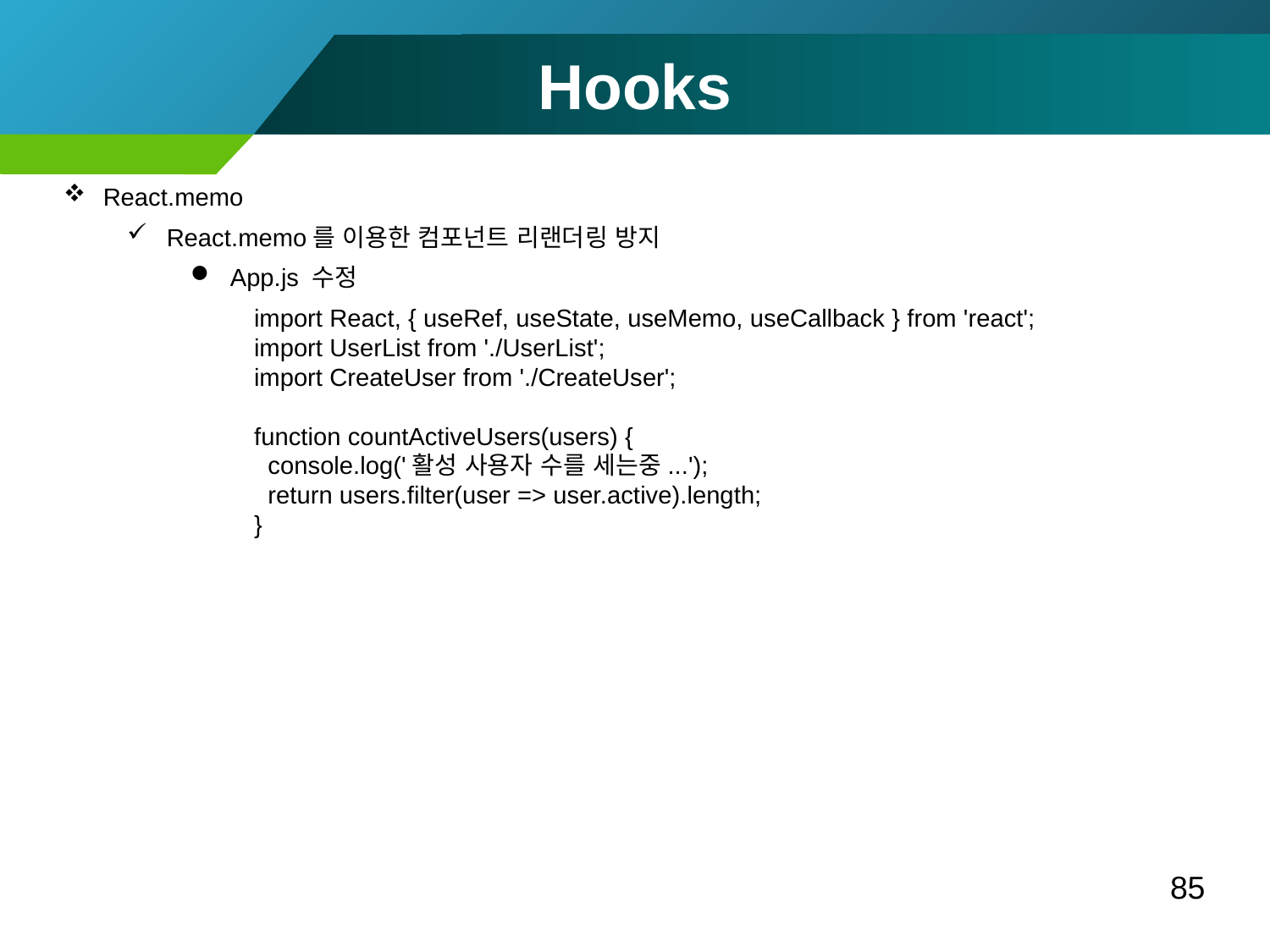

Hooks
React.memo
React.memo를 이용한 컴포넌트 리랜더링 방지
App.js 수정
import React, { useRef, useState, useMemo, useCallback } from 'react';
import UserList from './UserList';
import CreateUser from './CreateUser';

function countActiveUsers(users) {
  console.log('활성 사용자 수를 세는중...');
  return users.filter(user => user.active).length;
}

85